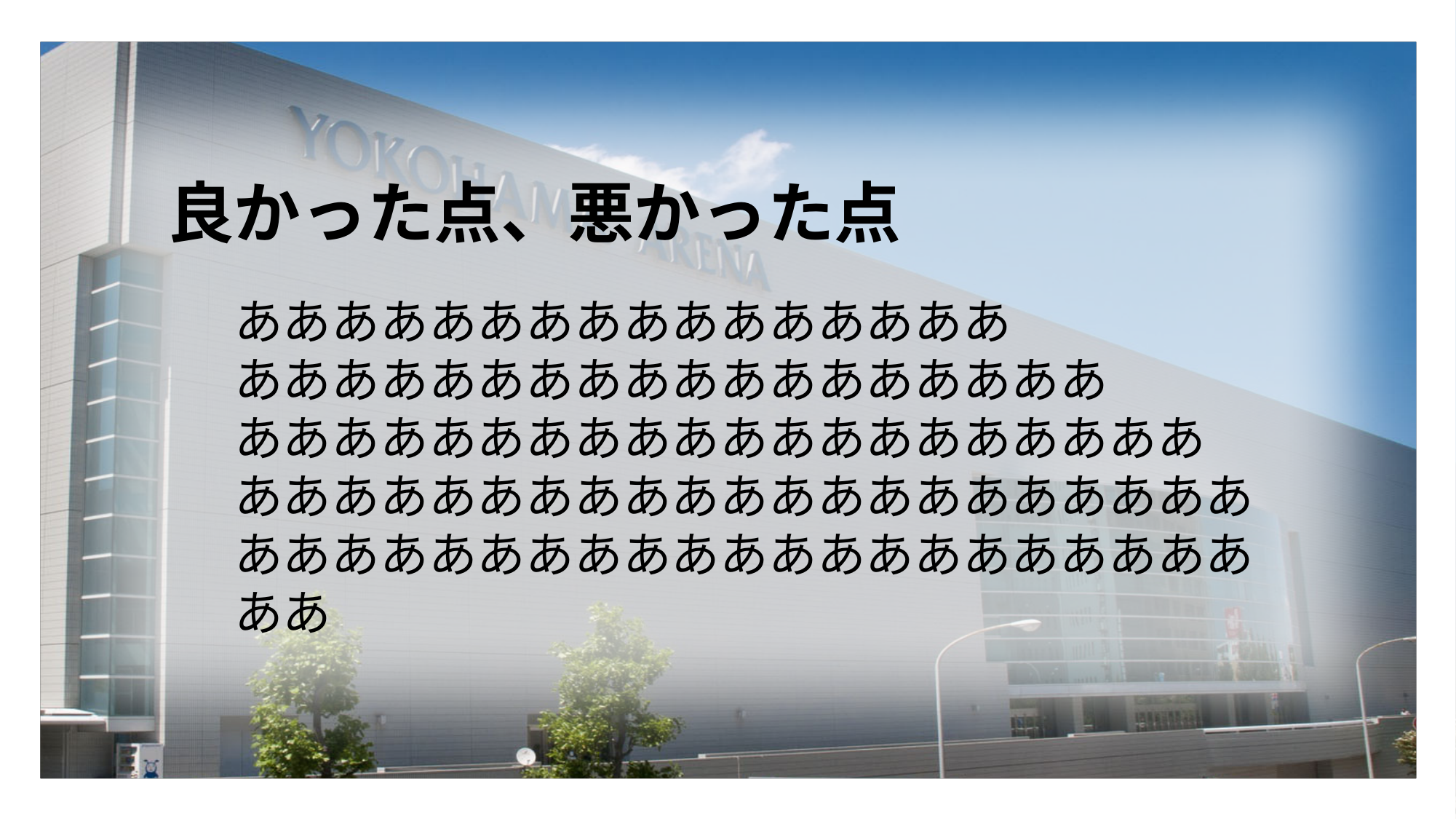

# 良かった点、悪かった点
ああああああああああああああああ
ああああああああああああああああああ
ああああああああああああああああああああ
ああああああああああああああああああああああああああああああああああああああああああああ